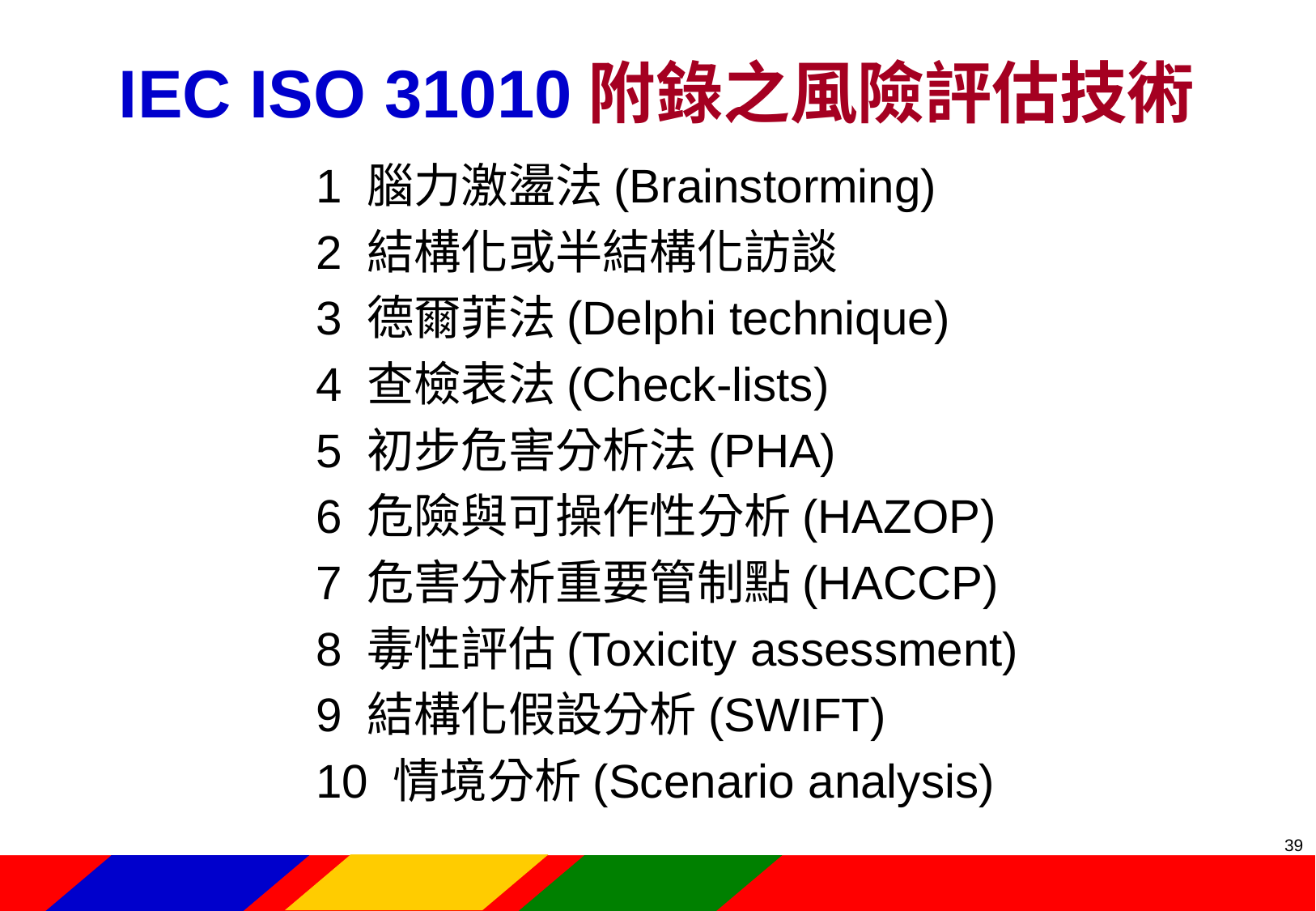

IEC ISO 31010附錄之風險評估技術
1 腦力激盪法(Brainstorming)
2 結構化或半結構化訪談
3 德爾菲法(Delphi technique)
4 查檢表法(Check-lists)
5 初步危害分析法(PHA)
6 危險與可操作性分析(HAZOP)
7 危害分析重要管制點(HACCP)
8 毒性評估(Toxicity assessment)
9 結構化假設分析(SWIFT)
10 情境分析(Scenario analysis)
39